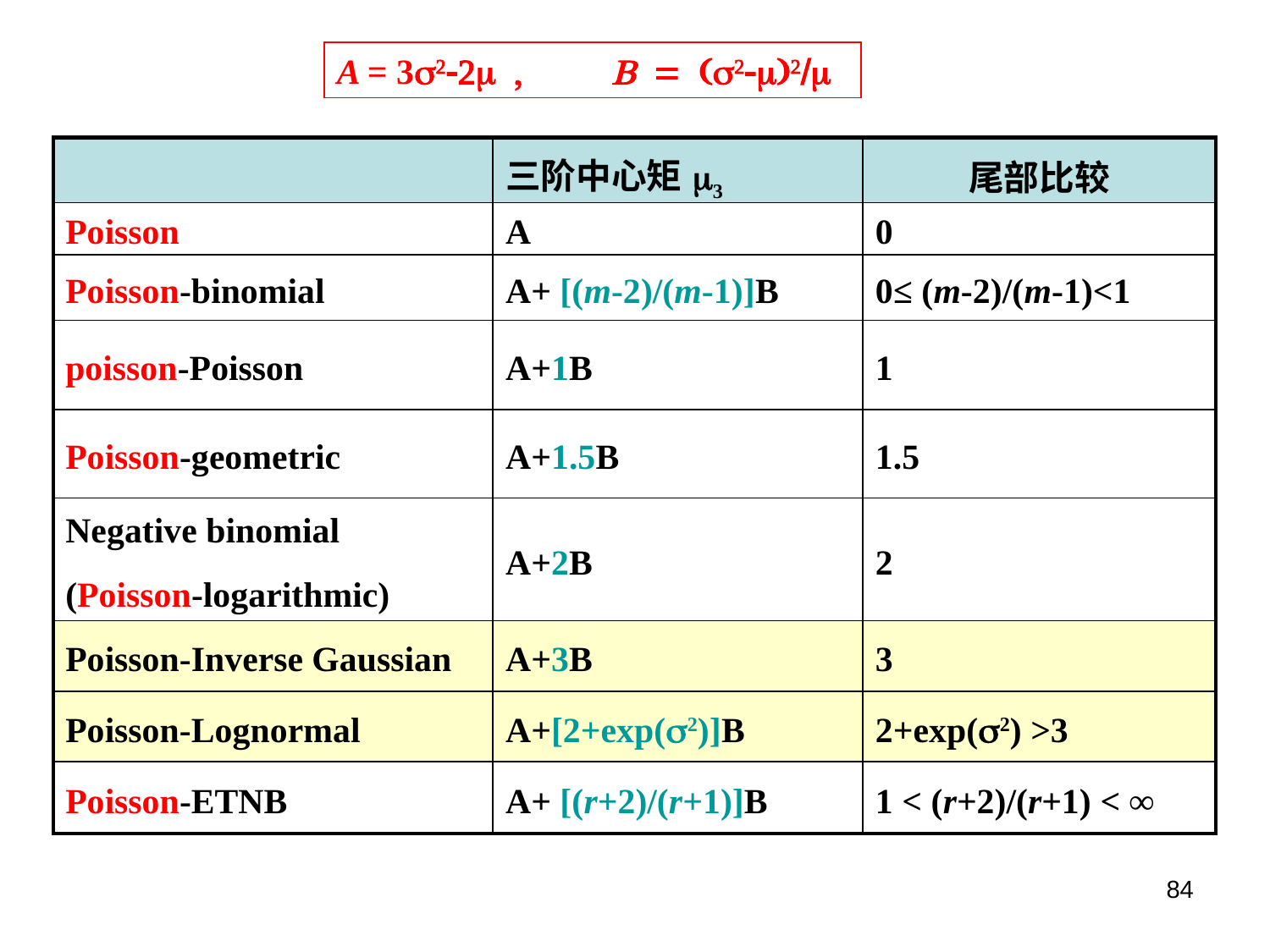

A = 3σ2−2μ ,     Β = (σ2−μ)2/μ
|  | 三阶中心矩μ3 | 尾部比较 |
| --- | --- | --- |
| Poisson | A | 0 |
| Poisson-binomial | A+ [(m-2)/(m-1)]B | 0≤ (m-2)/(m-1)<1 |
| poisson-Poisson | A+1B | 1 |
| Poisson-geometric | A+1.5B | 1.5 |
| Negative binomial (Poisson-logarithmic) | A+2B | 2 |
| Poisson-Inverse Gaussian | A+3B | 3 |
| Poisson-Lognormal | A+[2+exp(σ2)]B | 2+exp(σ2) >3 |
| Poisson-ETNB | A+ [(r+2)/(r+1)]B | 1 < (r+2)/(r+1) < ∞ |
84